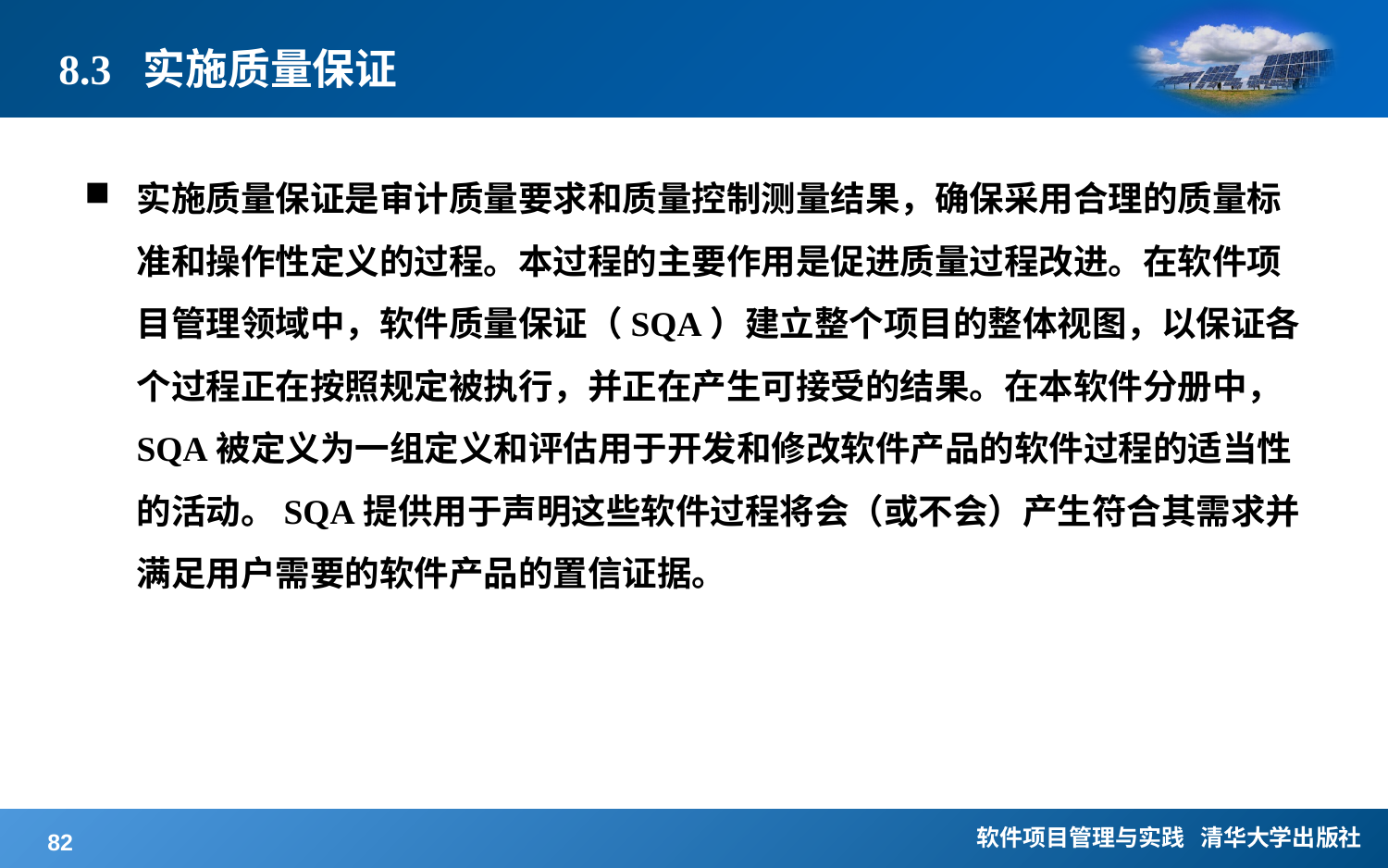

# 8.3  实施质量保证
实施质量保证是审计质量要求和质量控制测量结果，确保采用合理的质量标准和操作性定义的过程。本过程的主要作用是促进质量过程改进。在软件项目管理领域中，软件质量保证（SQA）建立整个项目的整体视图，以保证各个过程正在按照规定被执行，并正在产生可接受的结果。在本软件分册中，SQA被定义为一组定义和评估用于开发和修改软件产品的软件过程的适当性的活动。SQA提供用于声明这些软件过程将会（或不会）产生符合其需求并满足用户需要的软件产品的置信证据。